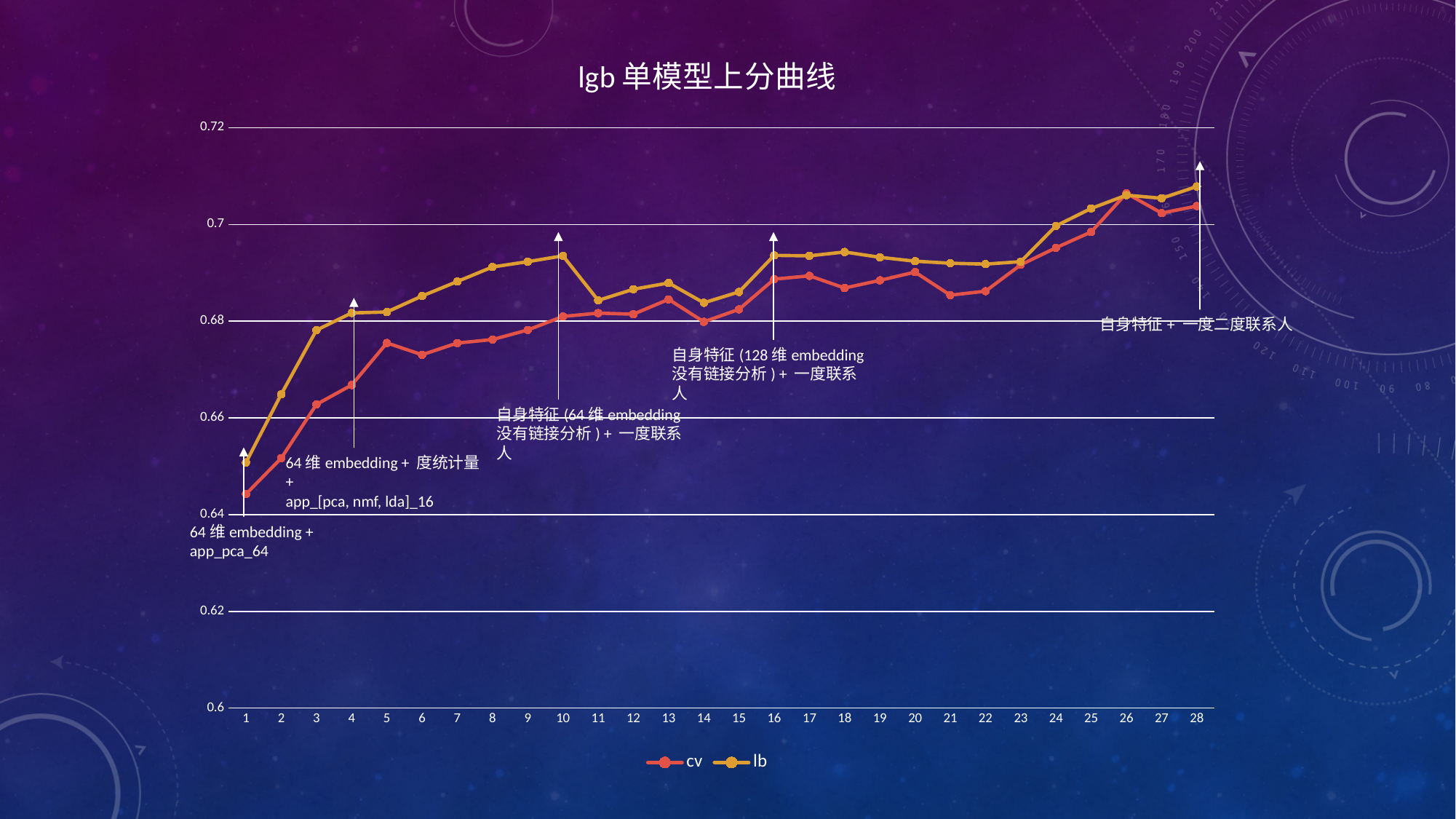

### Chart: lgb单模型上分曲线

| Category | cv | lb |
|---|---|---|
自身特征+ 一度二度联系人
自身特征(128维embedding 没有链接分析) + 一度联系人
自身特征(64维embedding 没有链接分析) + 一度联系人
64维embedding + 度统计量 +
app_[pca, nmf, lda]_16
64维embedding + app_pca_64